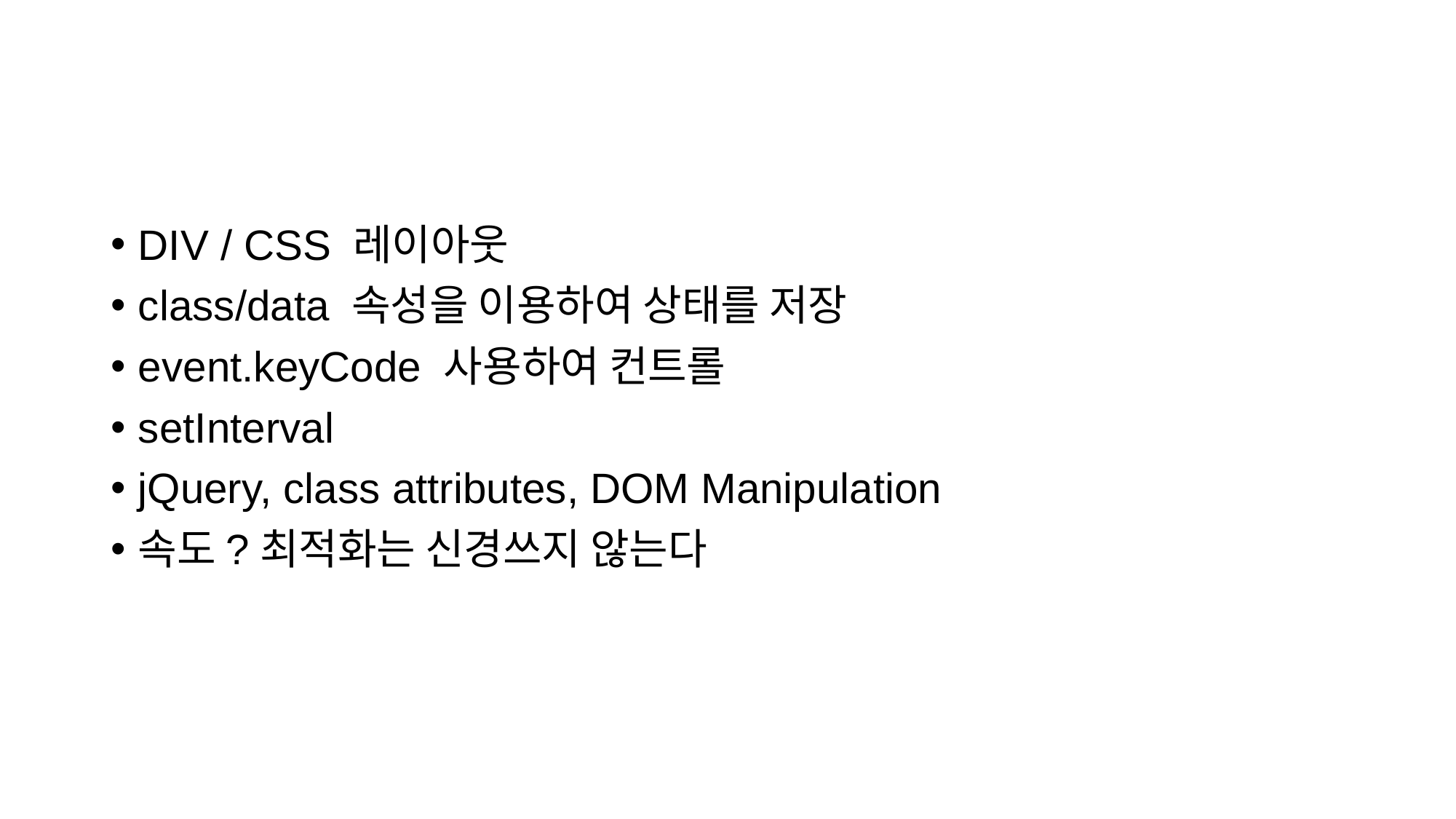

#
DIV / CSS 레이아웃
class/data 속성을 이용하여 상태를 저장
event.keyCode 사용하여 컨트롤
setInterval
jQuery, class attributes, DOM Manipulation
속도?최적화는 신경쓰지 않는다